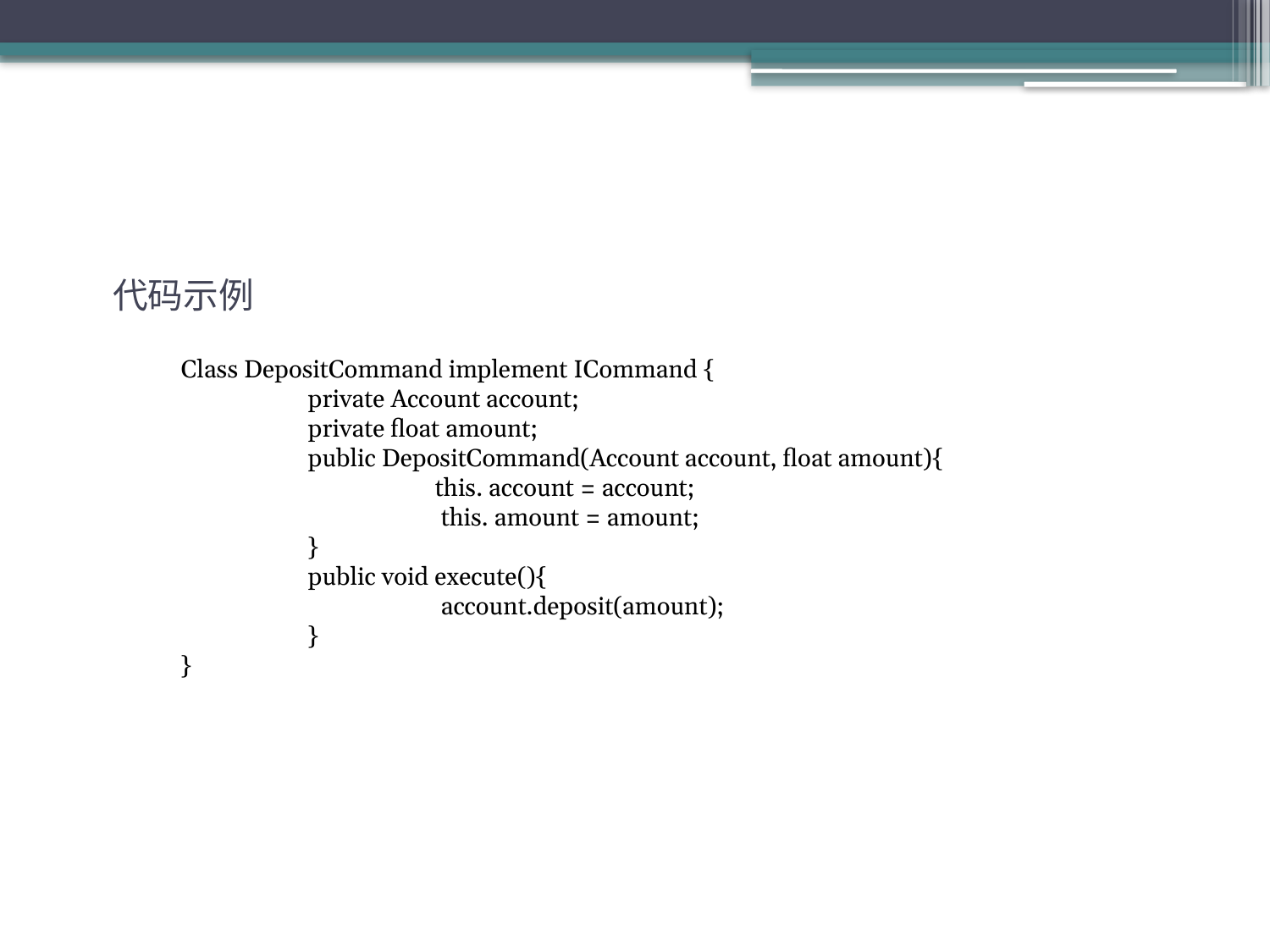

代码示例
Class DepositCommand implement ICommand {
	private Account account;
	private float amount;
	public DepositCommand(Account account, float amount){
		this. account = account;
		 this. amount = amount;
	}
	public void execute(){
		 account.deposit(amount);
	}
}